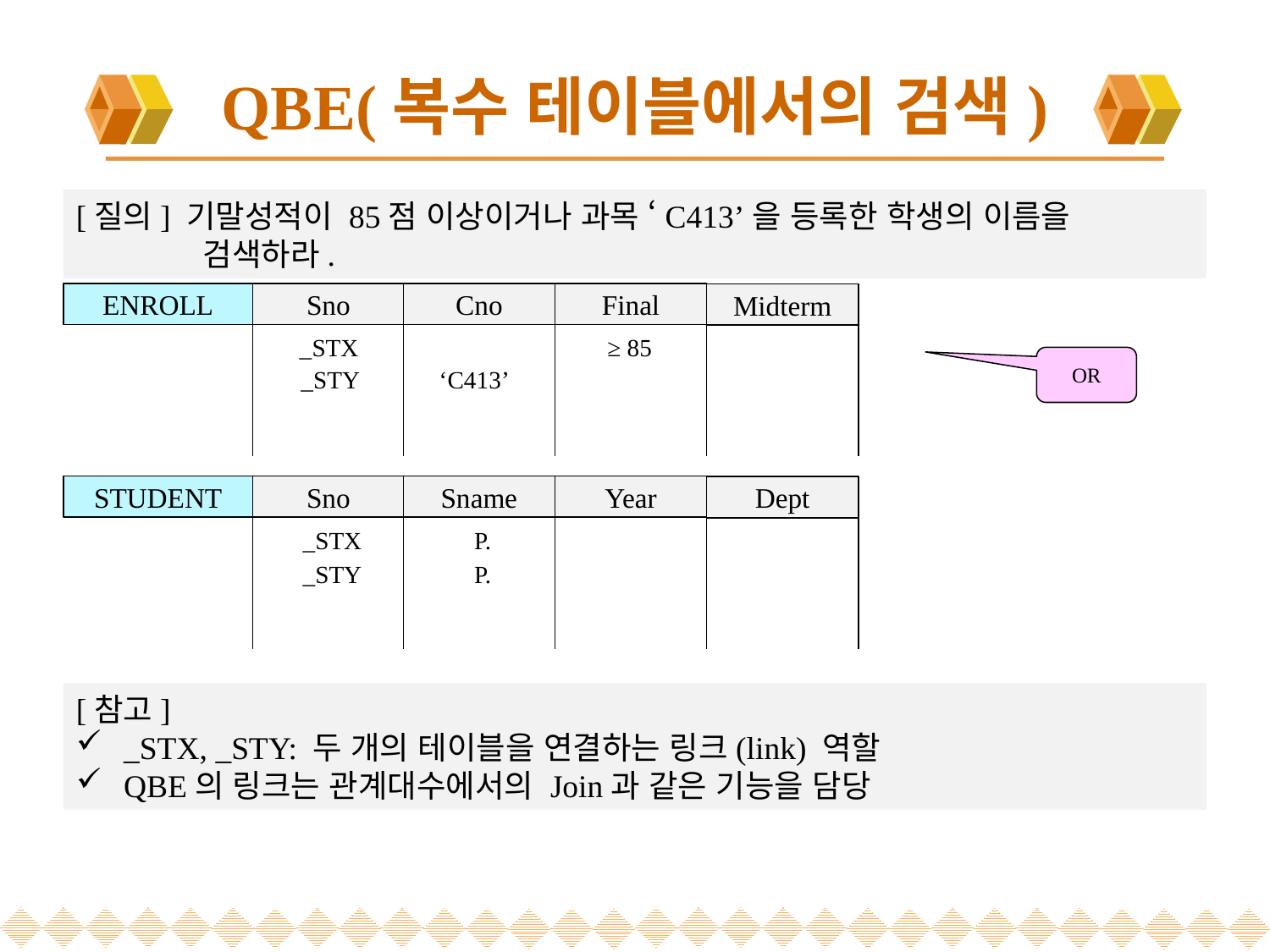

# QBE(복수 테이블에서의 검색)
[질의] 기말성적이 85점 이상이거나 과목 ‘C413’을 등록한 학생의 이름을
	검색하라.
Final
Cno
ENROLL
Sno
Midterm
≥ 85
_STX
OR
_STY
‘C413’
Year
Sname
STUDENT
Sno
Dept
P.
_STX
P.
_STY
[참고]
_STX, _STY: 두 개의 테이블을 연결하는 링크(link) 역할
QBE의 링크는 관계대수에서의 Join과 같은 기능을 담당